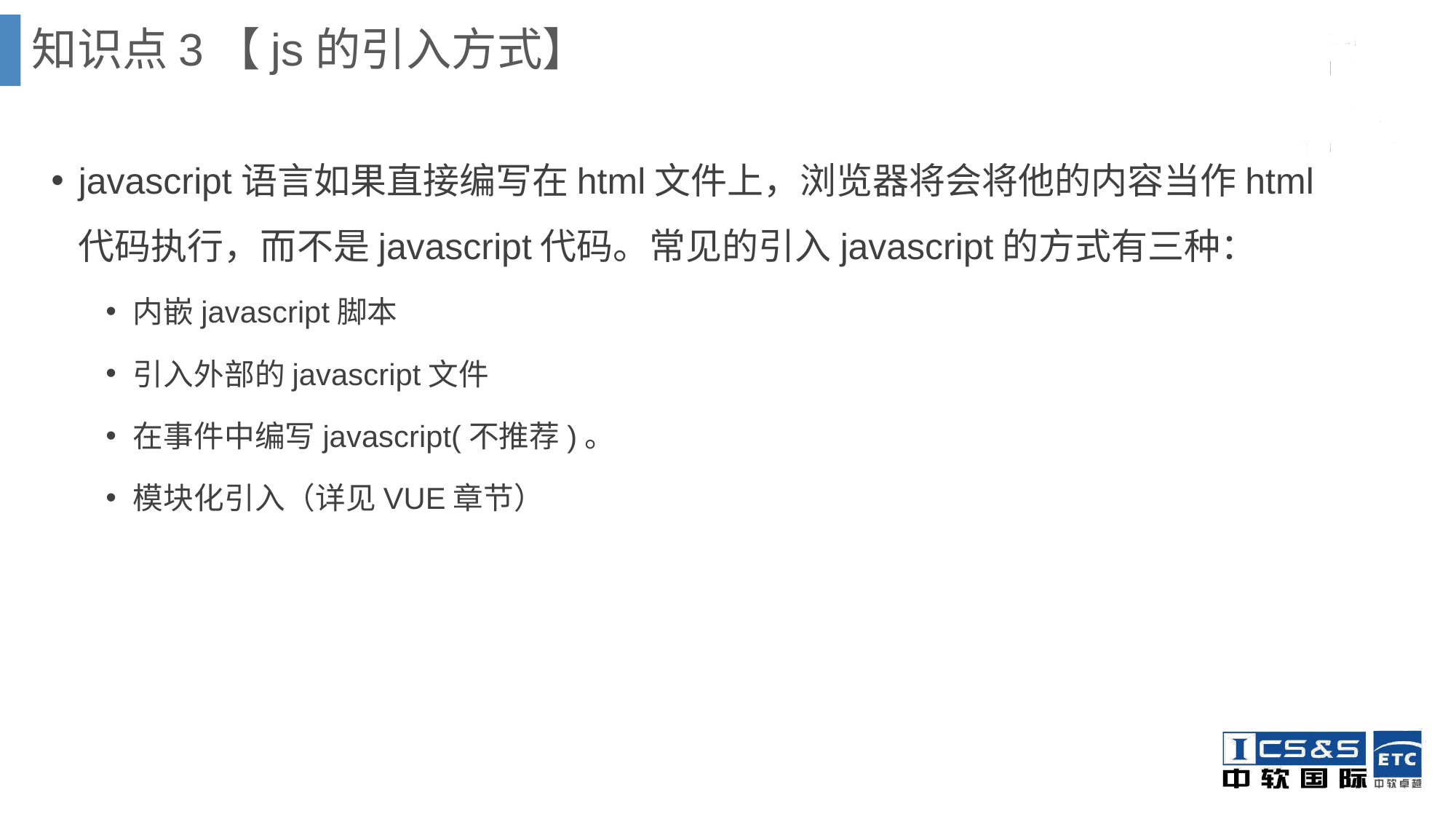

知识点3【js的引入方式】
javascript语言如果直接编写在html文件上，浏览器将会将他的内容当作html代码执行，而不是javascript代码。常见的引入javascript的方式有三种：
内嵌javascript脚本
引入外部的javascript文件
在事件中编写javascript(不推荐)。
模块化引入（详见VUE章节）